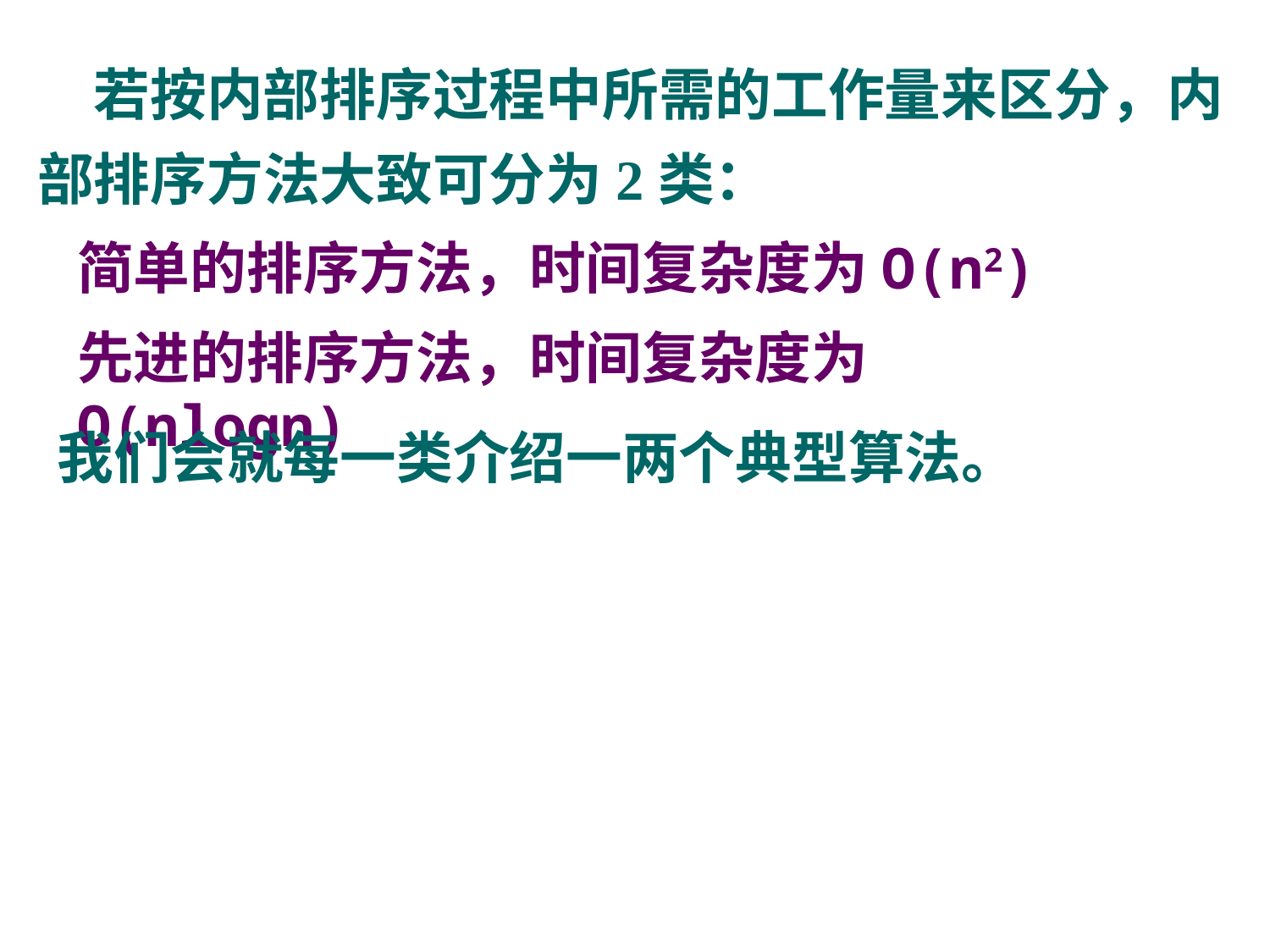

若按内部排序过程中所需的工作量来区分，内部排序方法大致可分为2类：
简单的排序方法，时间复杂度为O(n2)
先进的排序方法，时间复杂度为O(nlogn)
我们会就每一类介绍一两个典型算法。